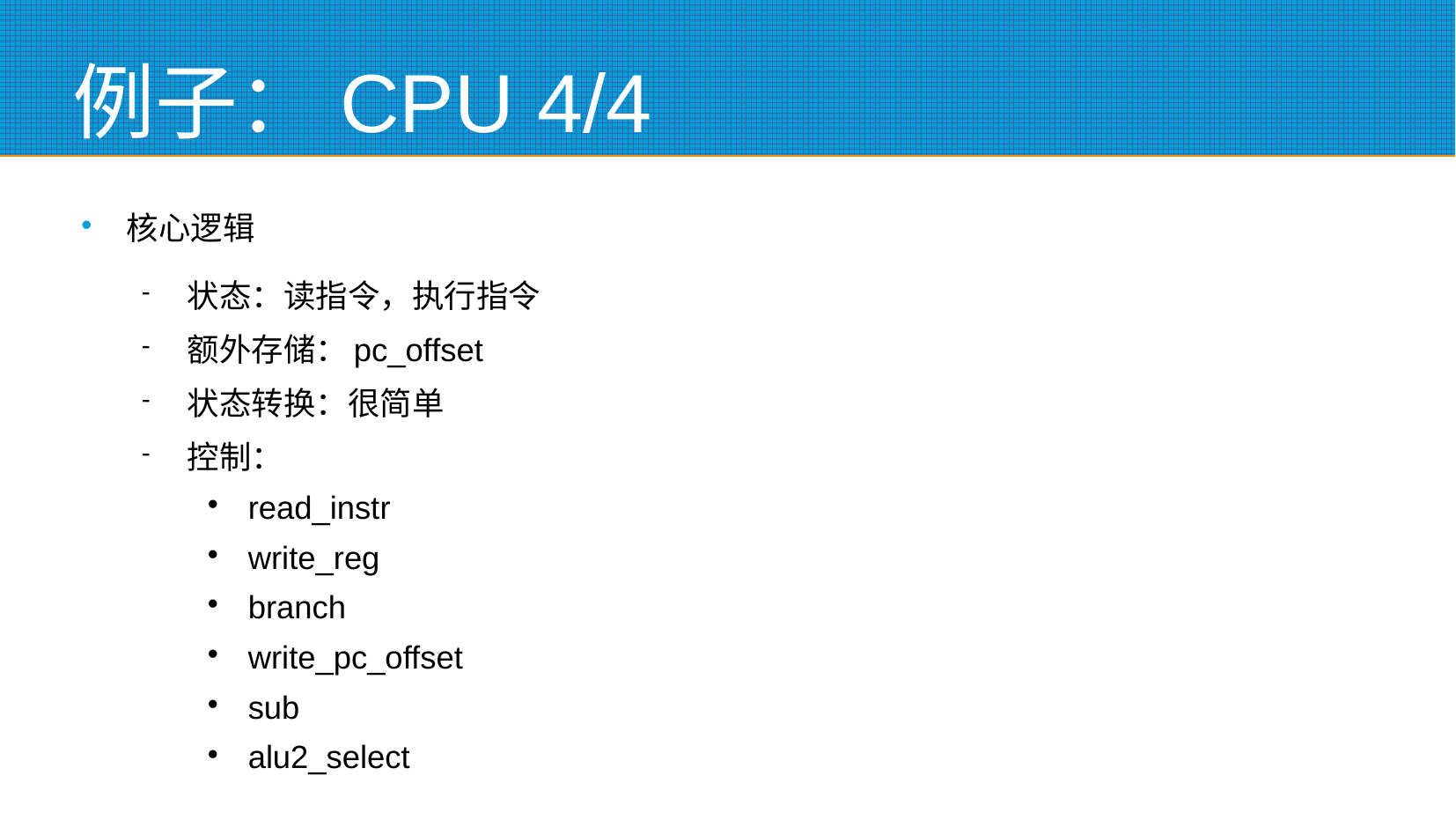

# 例子：CPU 4/4
核心逻辑
状态：读指令，执行指令
额外存储：pc_offset
状态转换：很简单
控制：
read_instr
write_reg
branch
write_pc_offset
sub
alu2_select